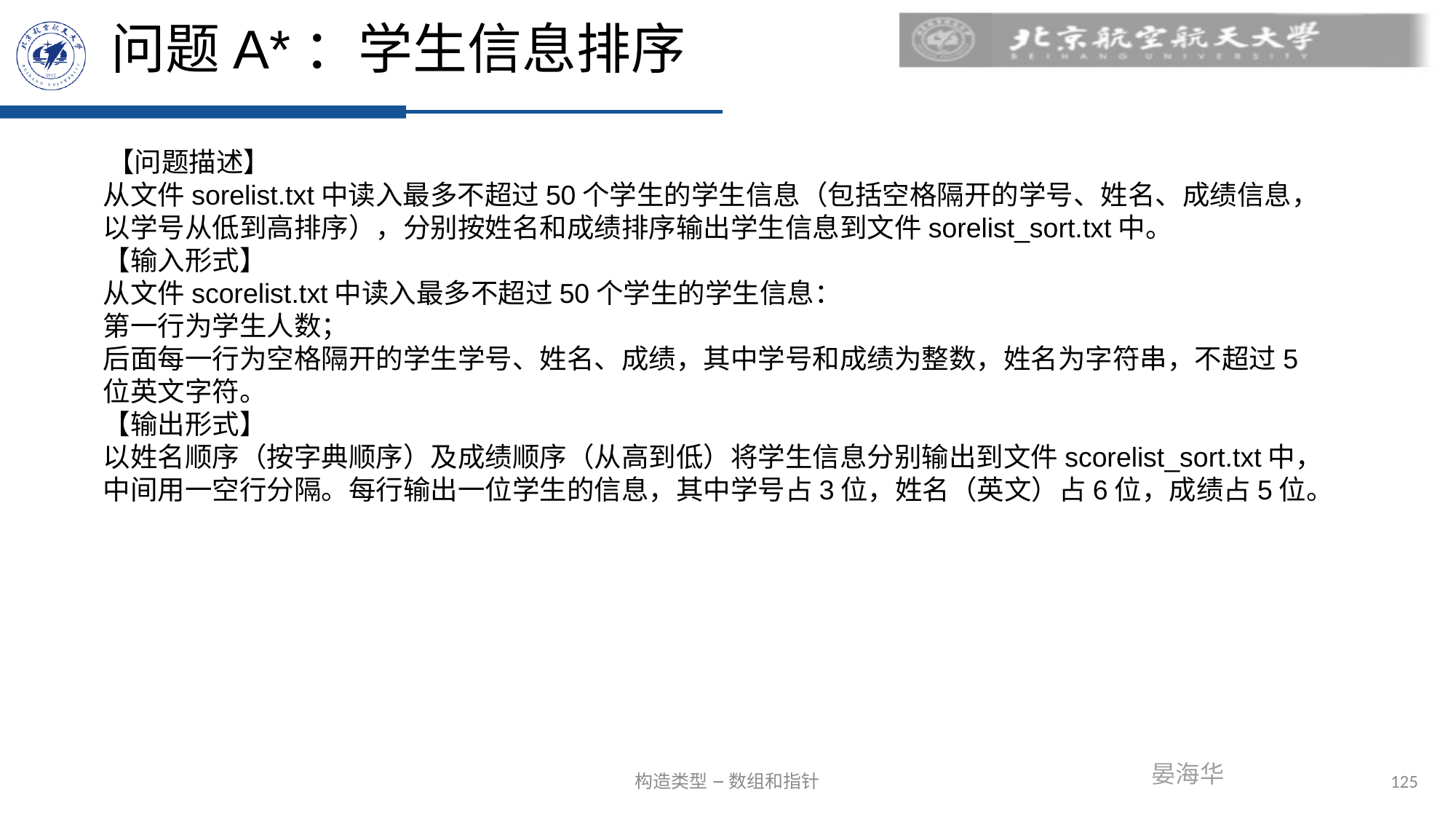

# 问题A*：学生信息排序
    【问题描述】
从文件sorelist.txt中读入最多不超过50个学生的学生信息（包括空格隔开的学号、姓名、成绩信息，以学号从低到高排序），分别按姓名和成绩排序输出学生信息到文件sorelist_sort.txt中。
【输入形式】
从文件scorelist.txt中读入最多不超过50个学生的学生信息：
第一行为学生人数；
后面每一行为空格隔开的学生学号、姓名、成绩，其中学号和成绩为整数，姓名为字符串，不超过5位英文字符。
【输出形式】
以姓名顺序（按字典顺序）及成绩顺序（从高到低）将学生信息分别输出到文件scorelist_sort.txt中，中间用一空行分隔。每行输出一位学生的信息，其中学号占3位，姓名（英文）占6位，成绩占5位。
125
构造类型 – 数组和指针